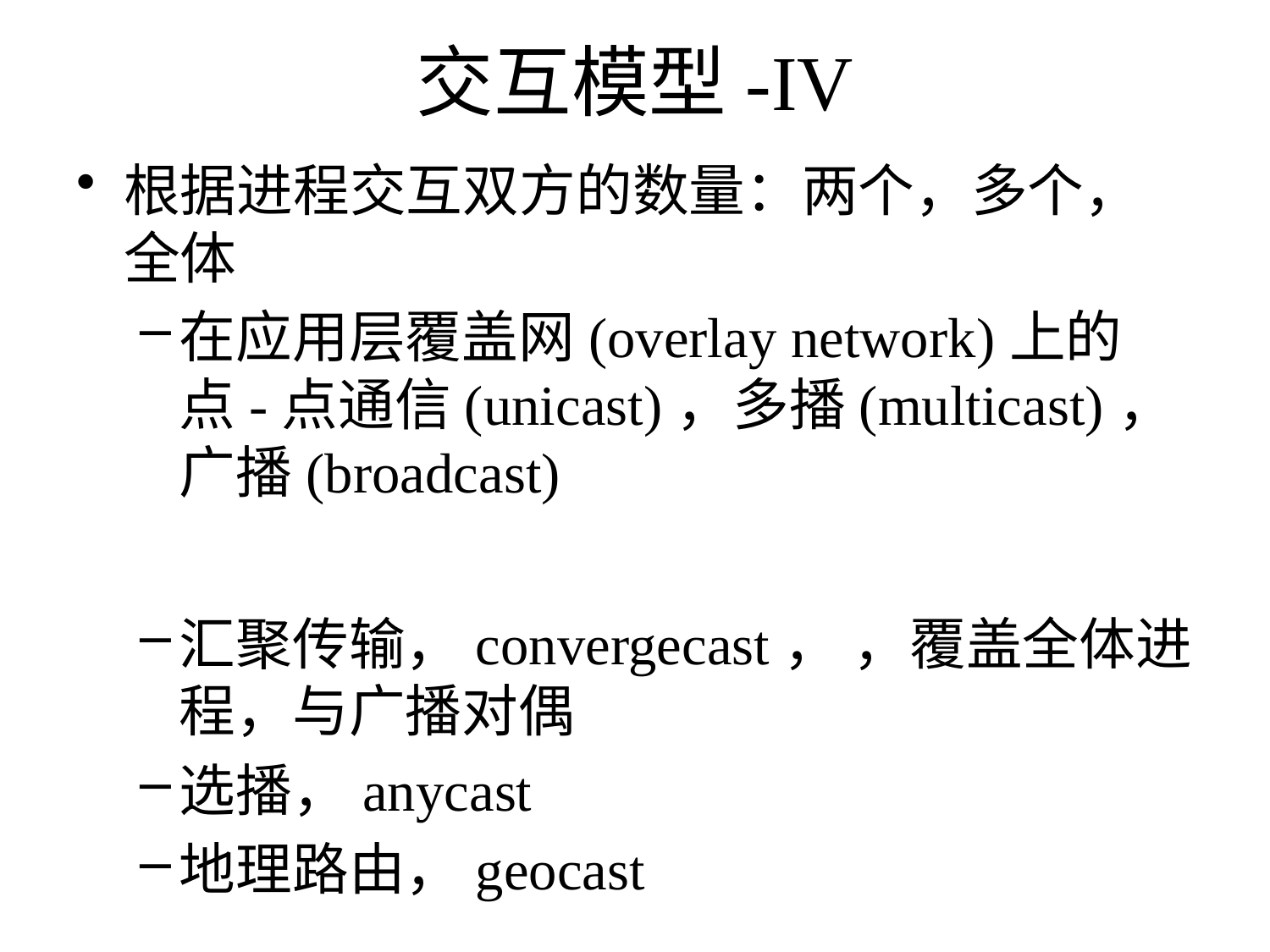

# 交互模型-IV
根据进程交互双方的数量：两个，多个，全体
在应用层覆盖网(overlay network)上的点-点通信(unicast)，多播(multicast)，广播(broadcast)

汇聚传输，convergecast， ，覆盖全体进程，与广播对偶
选播，anycast
地理路由，geocast